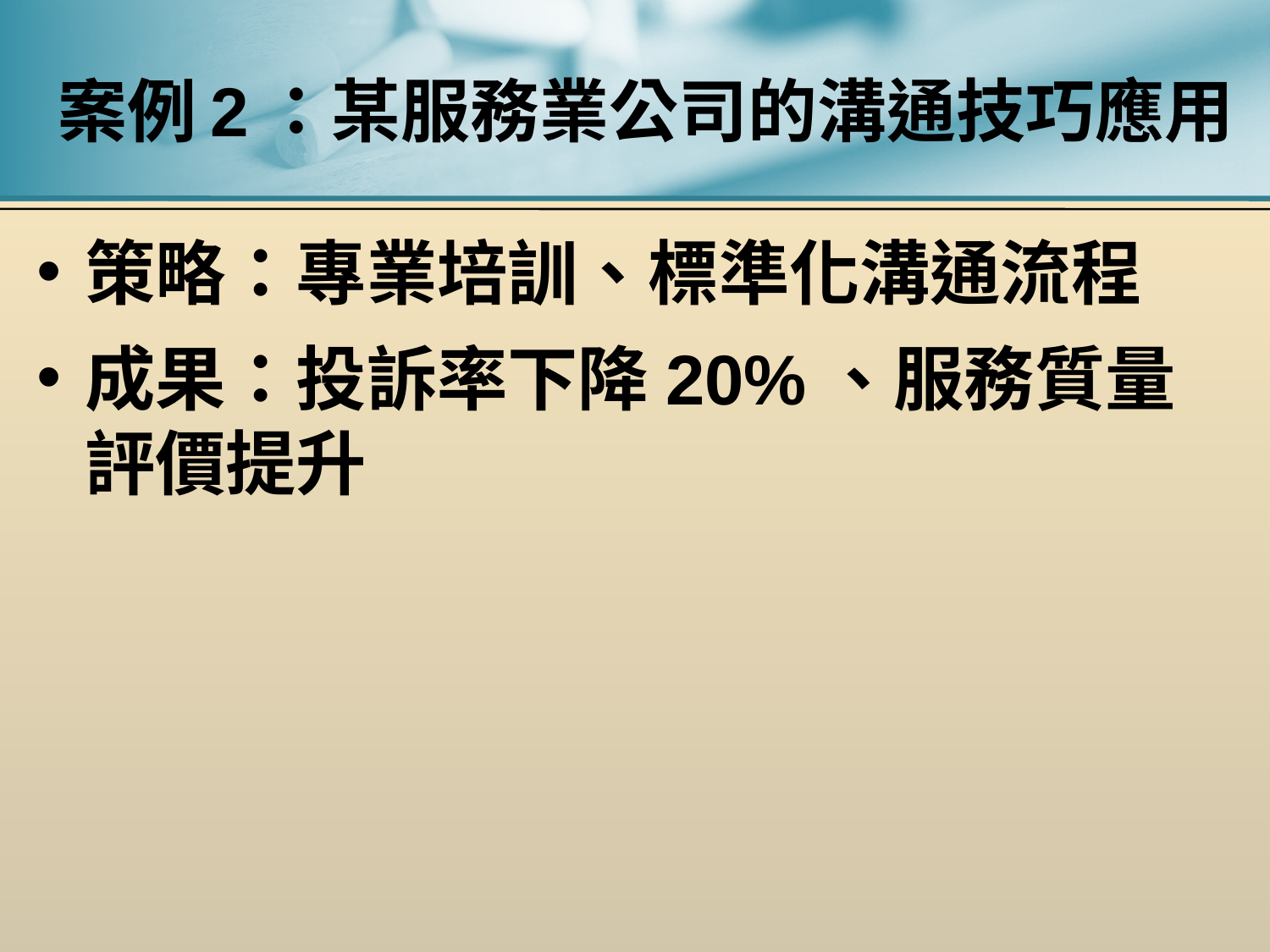

# 案例2：某服務業公司的溝通技巧應用
策略：專業培訓、標準化溝通流程
成果：投訴率下降20%、服務質量評價提升